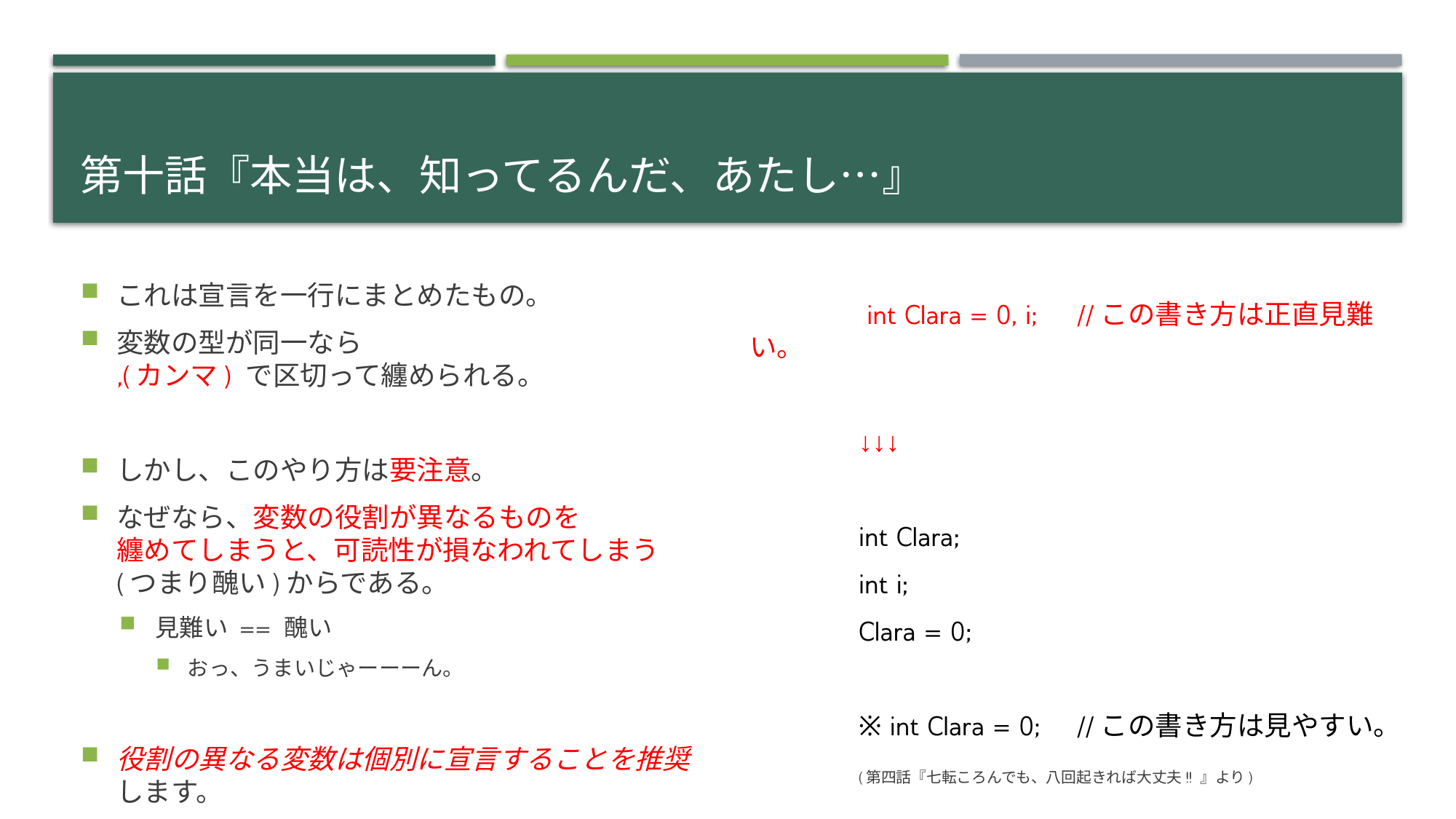

# 第十話『本当は、知ってるんだ、あたし…』
これは宣言を一行にまとめたもの。
変数の型が同一なら
,(カンマ) で区切って纏められる。

しかし、このやり方は要注意。
なぜなら、変数の役割が異なるものを
纏めてしまうと、可読性が損なわれてしまう
(つまり醜い)からである。
見難い == 醜い
おっ、うまいじゃーーーん。

役割の異なる変数は個別に宣言することを推奨します。
	 int Clara = 0, i;	//この書き方は正直見難い。

	↓↓↓

	int Clara;
	int i;
	Clara = 0;

	※ int Clara = 0;	//この書き方は見やすい。
	(第四話『七転ころんでも、八回起きれば大丈夫!! 』より)